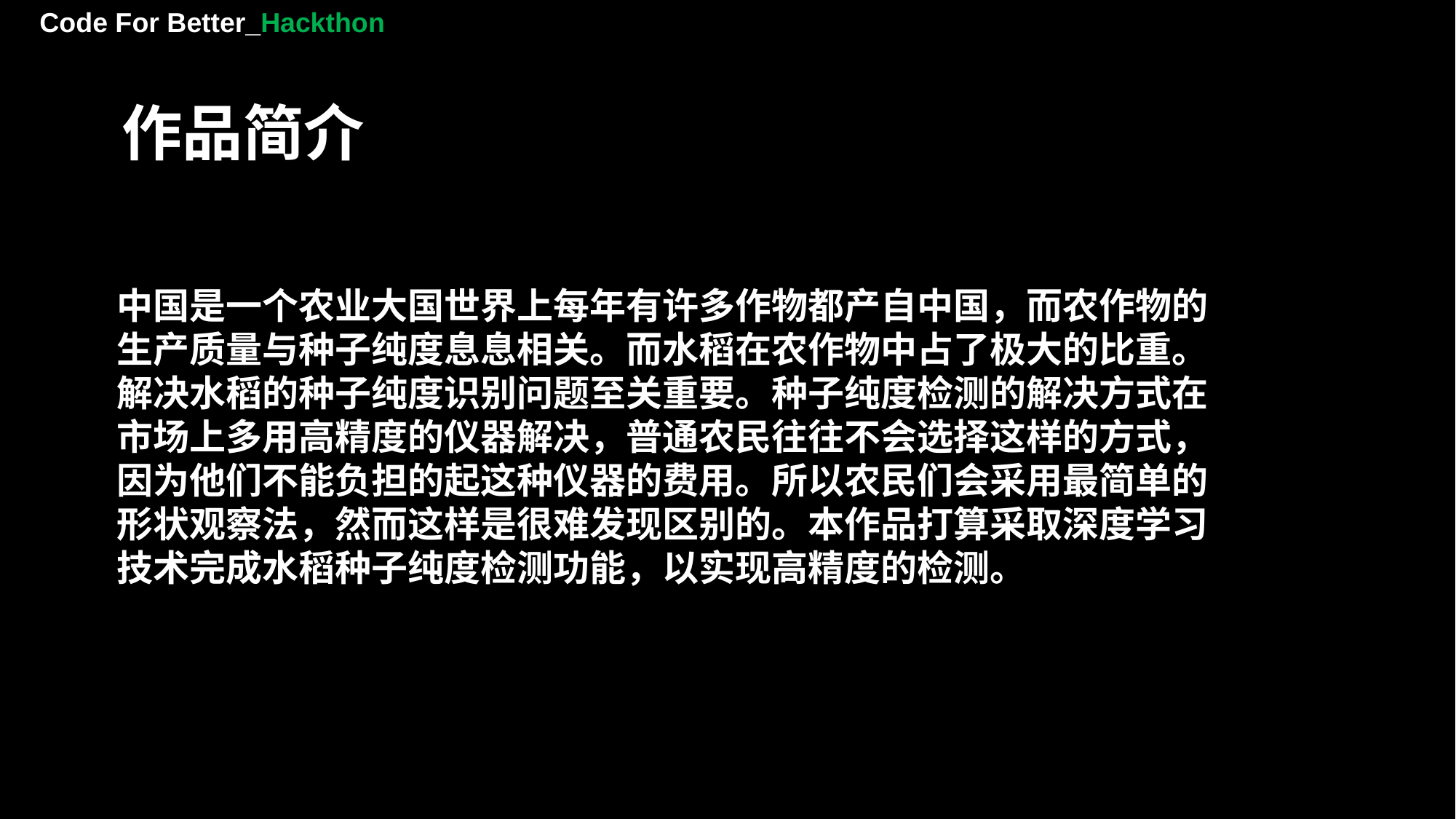

Code For Better_Hackthon
作品简介
中国是一个农业大国世界上每年有许多作物都产自中国，而农作物的生产质量与种子纯度息息相关。而水稻在农作物中占了极大的比重。解决水稻的种子纯度识别问题至关重要。种子纯度检测的解决方式在市场上多用高精度的仪器解决，普通农民往往不会选择这样的方式，因为他们不能负担的起这种仪器的费用。所以农民们会采用最简单的形状观察法，然而这样是很难发现区别的。本作品打算采取深度学习技术完成水稻种子纯度检测功能，以实现高精度的检测。